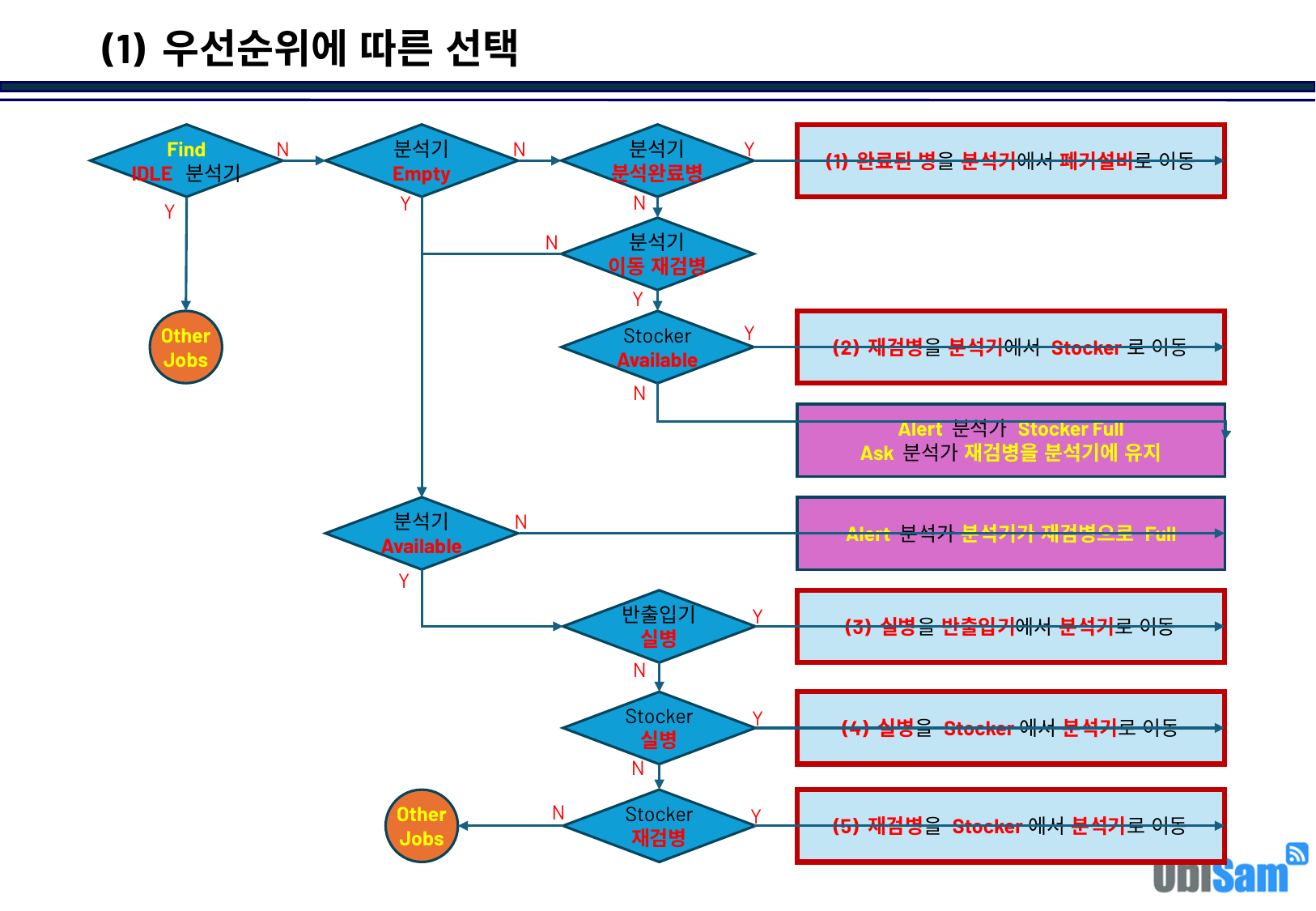

# (1) 우선순위에 따른 선택
Find
IDLE  분석기
분석기
Empty
분석기
분석완료병
(1) 완료된 병을 분석기에서 폐기설비로 이동
N
N
Y
N
Y
Y
분석기
이동 재검병
N
Y
Other
Jobs
Stocker
Available
(2) 재검병을 분석기에서 Stocker로 이동
Y
N
Alert 분석가 Stocker Full
Ask 분석가 재검병을 분석기에 유지
분석기
Available
Alert 분석가 분석기가 재검병으로 Full
N
Y
반출입기
실병
(3) 실병을 반출입기에서 분석기로 이동
Y
N
Stocker
실병
(4) 실병을 Stocker에서 분석기로 이동
Y
N
Other
Jobs
Stocker
재검병
(5) 재검병을 Stocker에서 분석기로 이동
N
Y